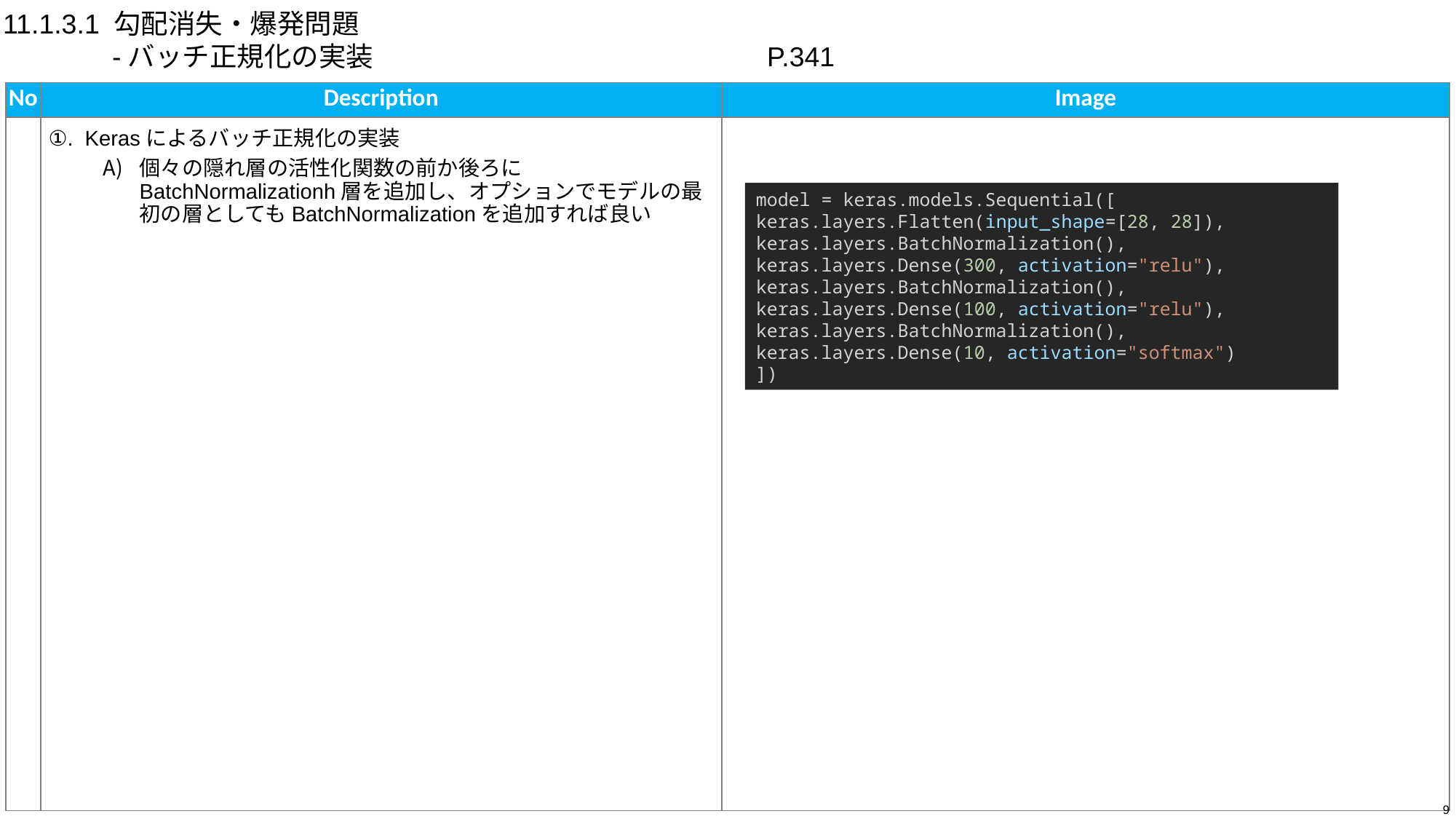

# 11.1.3.1 勾配消失・爆発問題 -バッチ正規化の実装				P.341
Kerasによるバッチ正規化の実装
個々の隠れ層の活性化関数の前か後ろにBatchNormalizationh層を追加し、オプションでモデルの最初の層としてもBatchNormalizationを追加すれば良い

model = keras.models.Sequential([
keras.layers.Flatten(input_shape=[28, 28]),
keras.layers.BatchNormalization(),
keras.layers.Dense(300, activation="relu"),
keras.layers.BatchNormalization(),
keras.layers.Dense(100, activation="relu"),
keras.layers.BatchNormalization(),
keras.layers.Dense(10, activation="softmax")
])